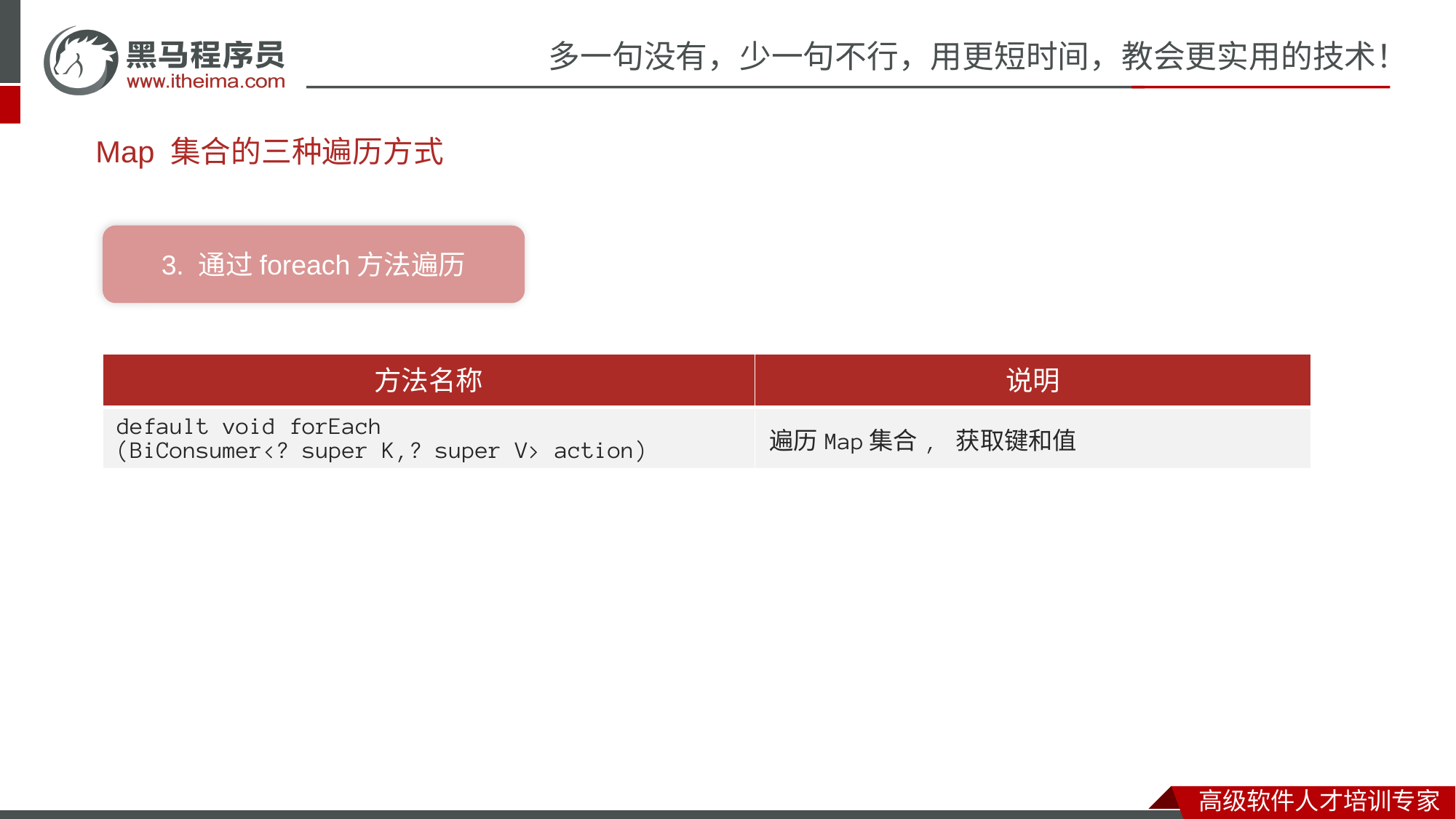

# Map 集合的三种遍历方式
3. 通过foreach方法遍历
| 方法名称 | 说明 |
| --- | --- |
| default void forEach​ (BiConsumer<? super K,​? super V> action) | 遍历Map集合, 获取键和值 |